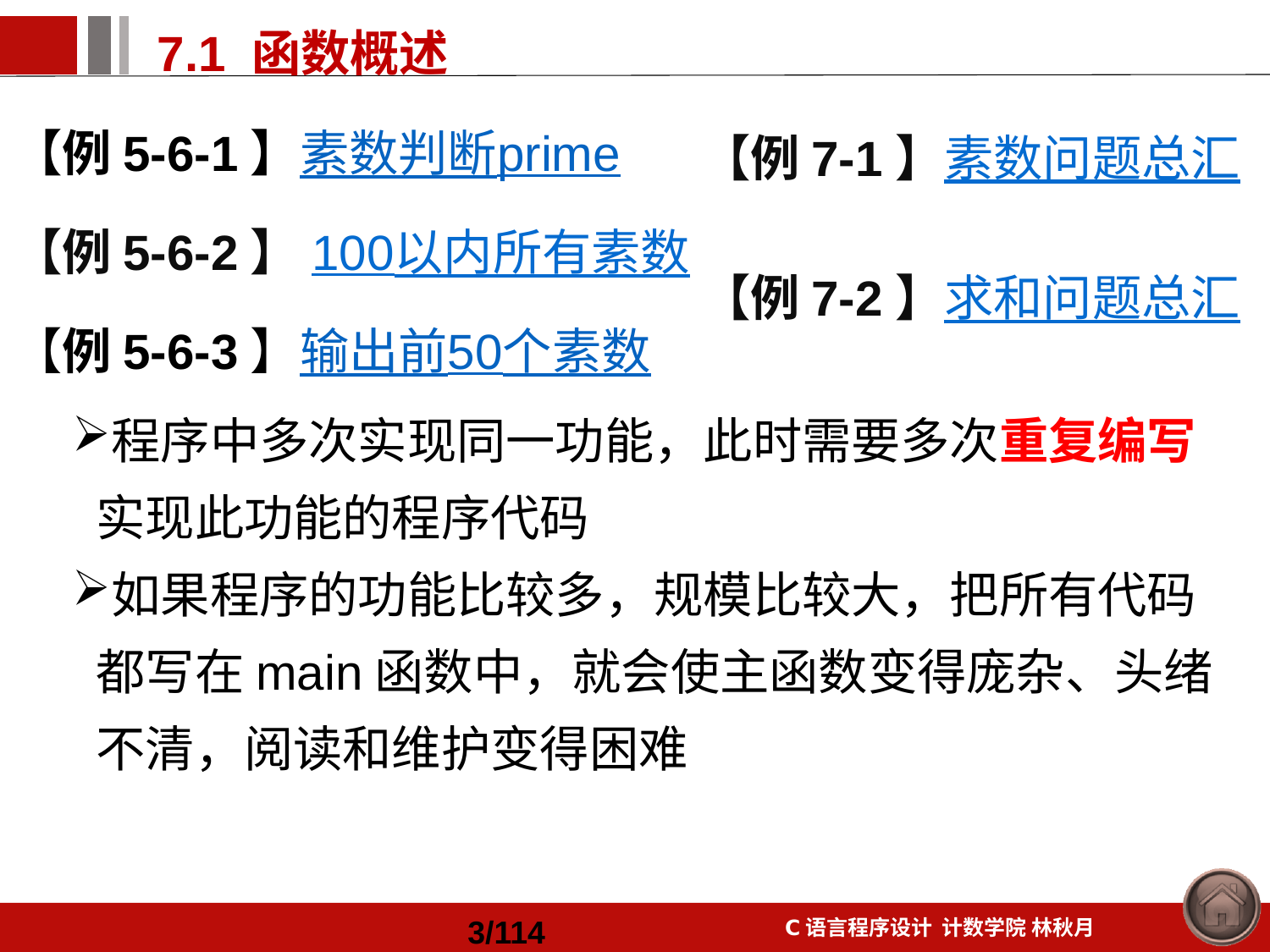

【例5-6-1】素数判断prime
【例5-6-2】100以内所有素数
【例5-6-3】输出前50个素数
【例7-1】素数问题总汇
【例7-2】求和问题总汇
程序中多次实现同一功能，此时需要多次重复编写实现此功能的程序代码
如果程序的功能比较多，规模比较大，把所有代码都写在main函数中，就会使主函数变得庞杂、头绪不清，阅读和维护变得困难